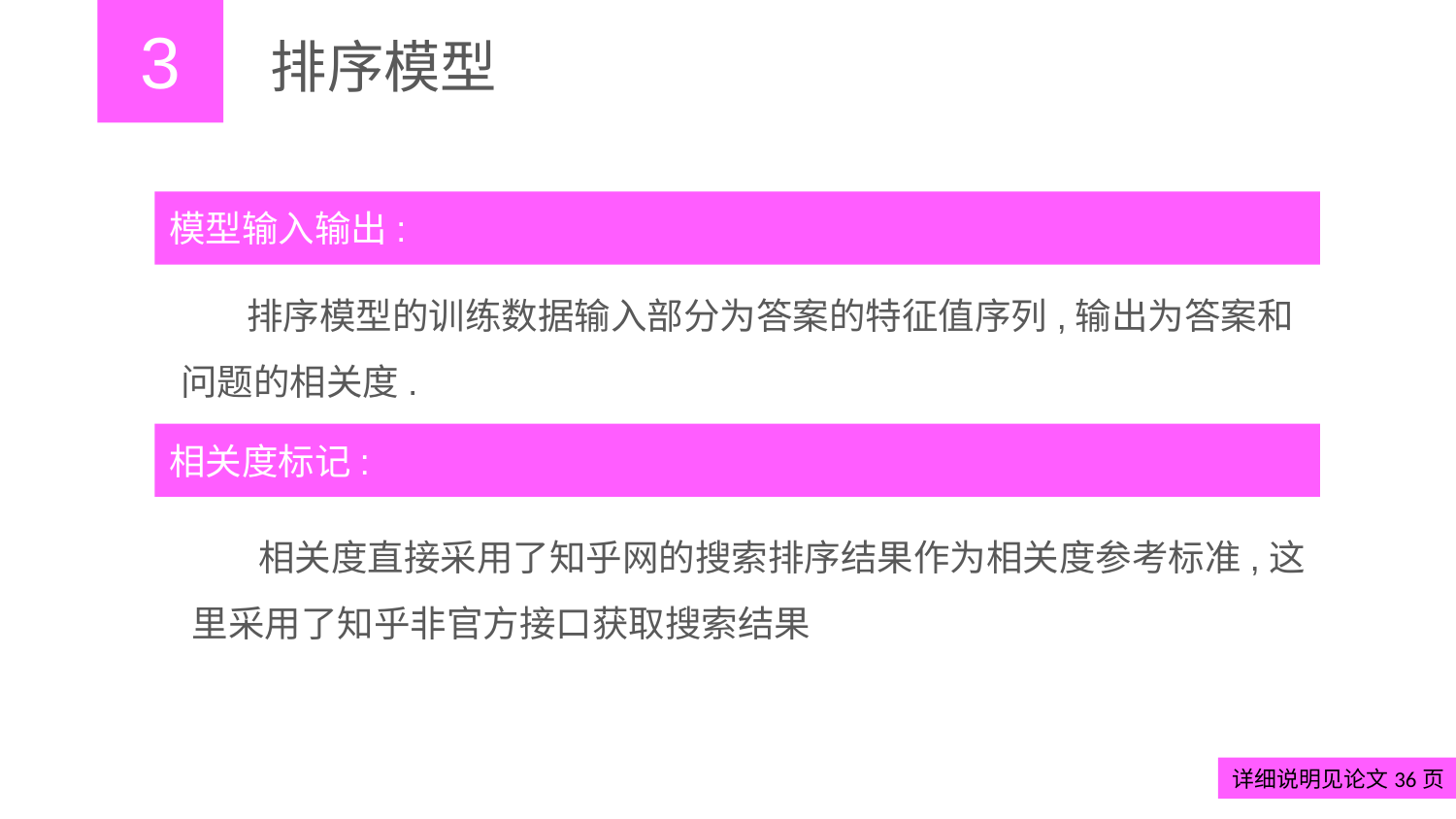

3
# 排序模型
模型输入输出:
       排序模型的训练数据输入部分为答案的特征值序列,输出为答案和问题的相关度.

相关度标记:
       相关度直接采用了知乎网的搜索排序结果作为相关度参考标准,这里采用了知乎非官方接口获取搜索结果
详细说明见论文36页